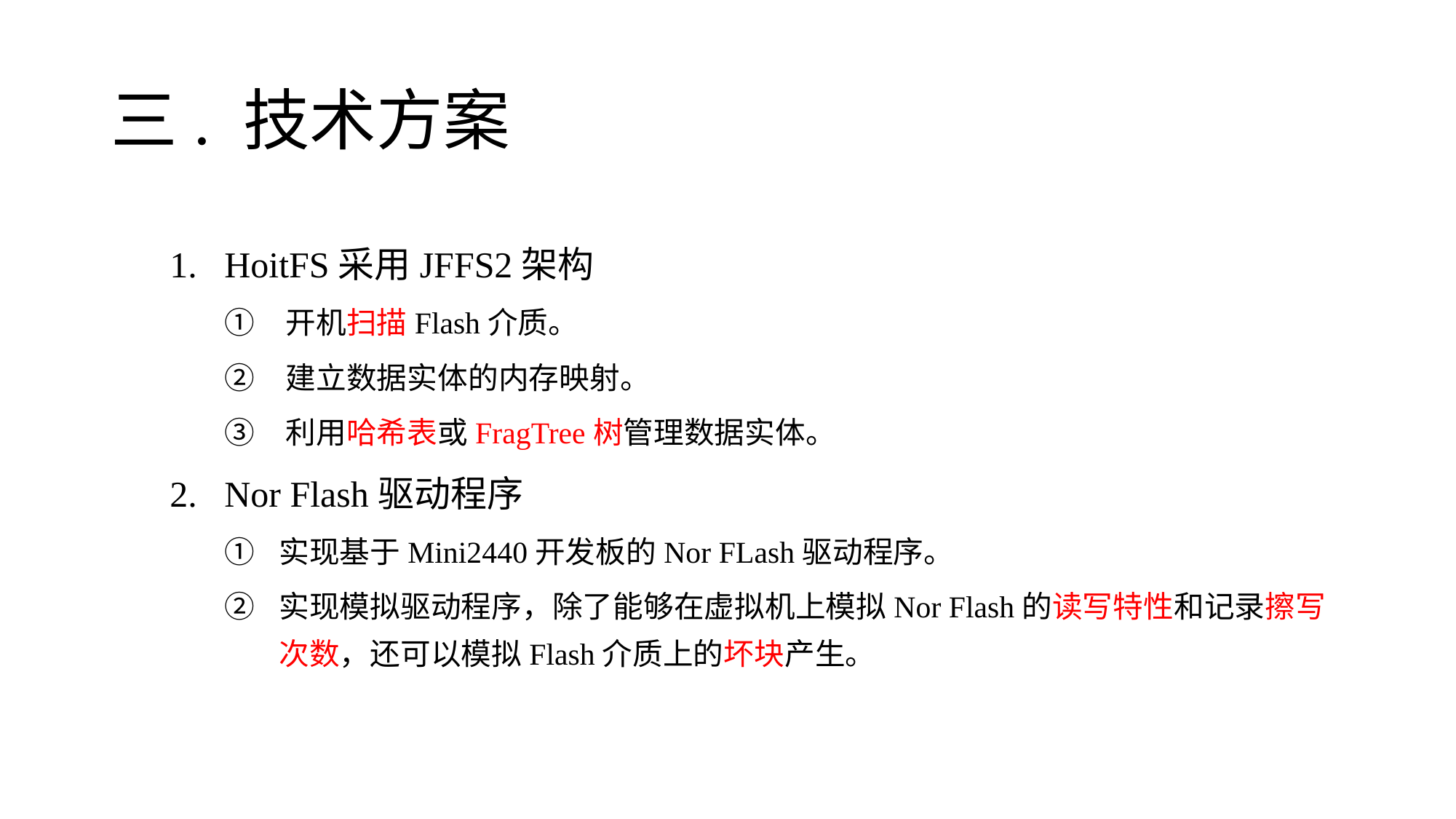

# 三. 技术方案
HoitFS采用JFFS2架构
开机扫描Flash介质。
建立数据实体的内存映射。
利用哈希表或FragTree树管理数据实体。
Nor Flash驱动程序
实现基于Mini2440开发板的Nor FLash驱动程序。
实现模拟驱动程序，除了能够在虚拟机上模拟Nor Flash的读写特性和记录擦写次数，还可以模拟Flash介质上的坏块产生。